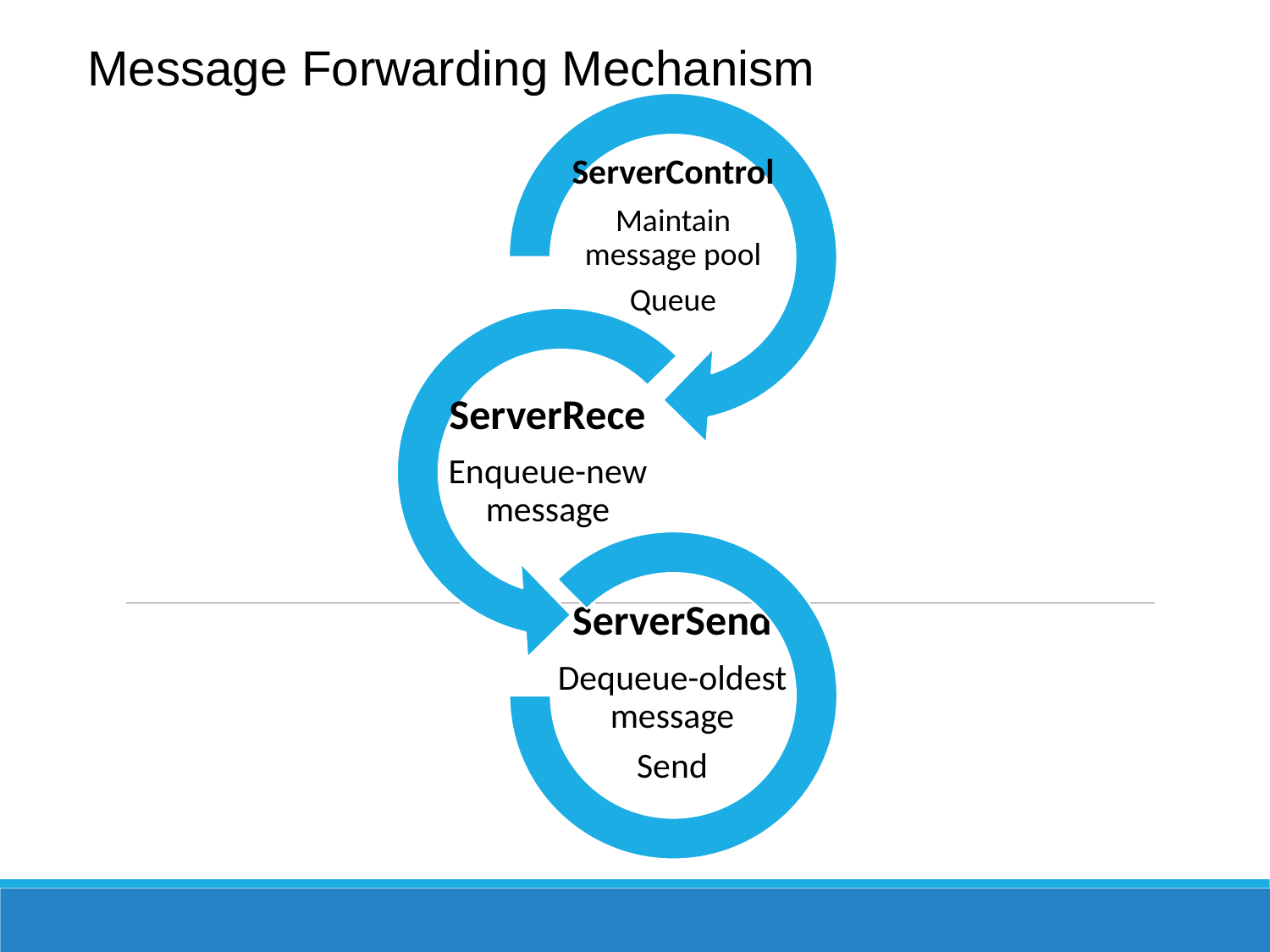

Message Forwarding Mechanism
ServerControl
Maintain message pool
Queue
ServerSend
Dequeue-oldest message
Send
ServerRece
Enqueue-new message
点击添加文本
点击添加文本
点击添加文本
点击添加文本